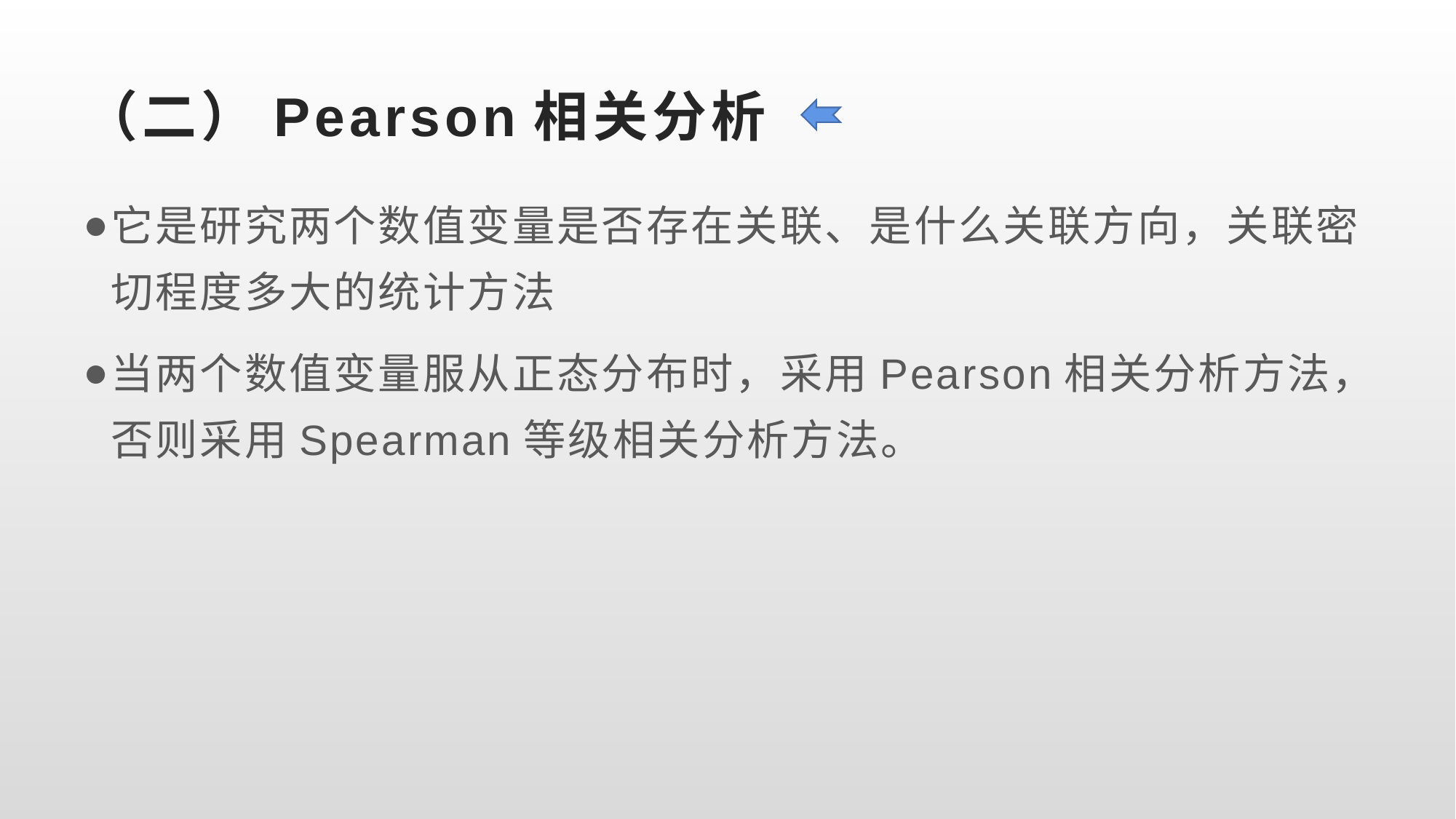

# （二）Pearson相关分析

它是研究两个数值变量是否存在关联、是什么关联方向，关联密切程度多大的统计方法
当两个数值变量服从正态分布时，采用Pearson相关分析方法，否则采用Spearman等级相关分析方法。